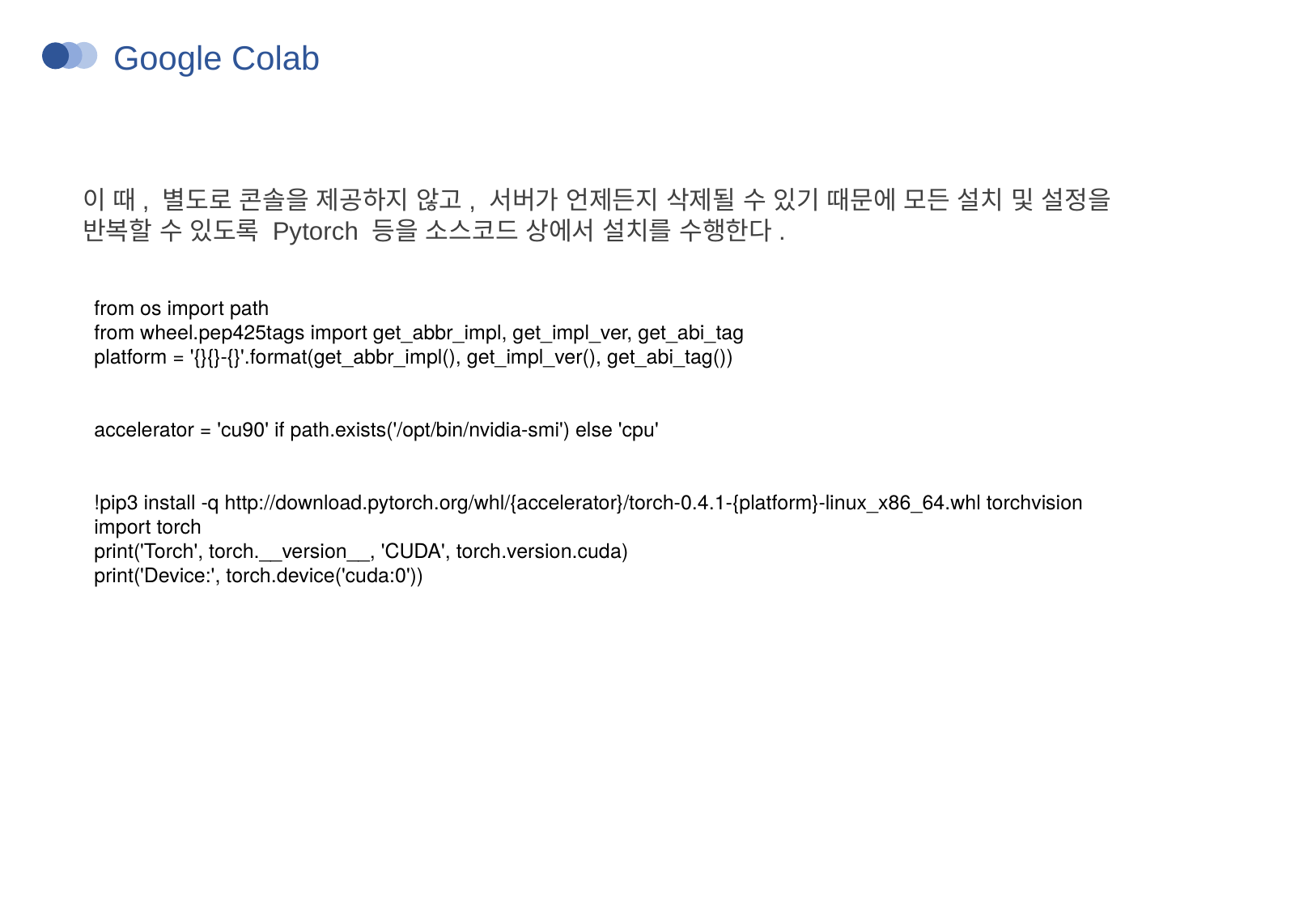

Google Colab

이 때, 별도로 콘솔을 제공하지 않고, 서버가 언제든지 삭제될 수 있기 때문에 모든 설치 및 설정을 반복할 수 있도록 Pytorch 등을 소스코드 상에서 설치를 수행한다.
from os import path
from wheel.pep425tags import get_abbr_impl, get_impl_ver, get_abi_tag
platform = '{}{}-{}'.format(get_abbr_impl(), get_impl_ver(), get_abi_tag())

accelerator = 'cu90' if path.exists('/opt/bin/nvidia-smi') else 'cpu'

!pip3 install -q http://download.pytorch.org/whl/{accelerator}/torch-0.4.1-{platform}-linux_x86_64.whl torchvision
import torch
print('Torch', torch.__version__, 'CUDA', torch.version.cuda)
print('Device:', torch.device('cuda:0'))